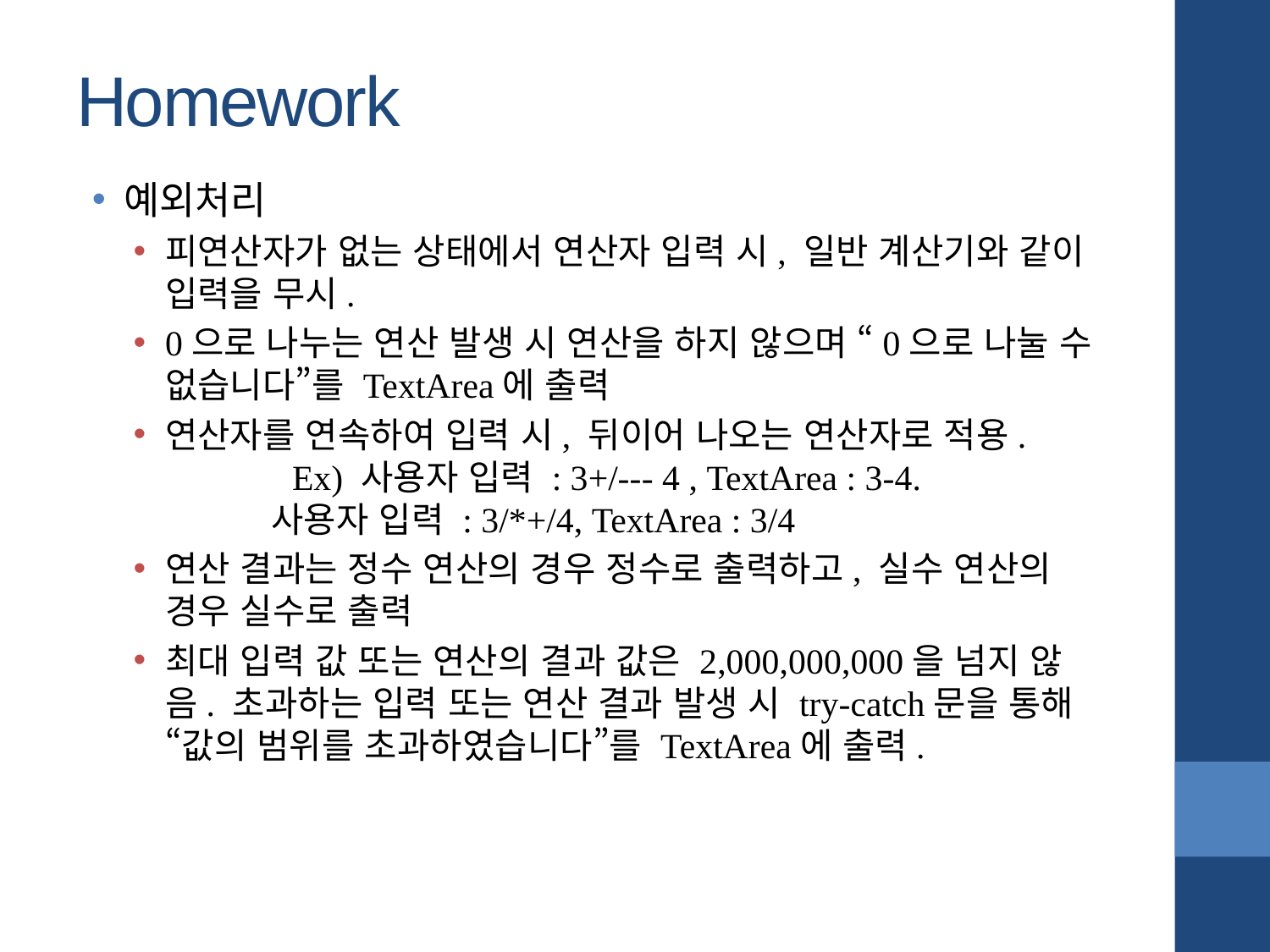

# Homework
예외처리
피연산자가 없는 상태에서 연산자 입력 시, 일반 계산기와 같이 입력을 무시.
0으로 나누는 연산 발생 시 연산을 하지 않으며 “0으로 나눌 수 없습니다”를 TextArea에 출력
연산자를 연속하여 입력 시, 뒤이어 나오는 연산자로 적용.
	Ex) 사용자 입력 : 3+/--- 4 , TextArea : 3-4.
           사용자 입력 : 3/*+/4, TextArea : 3/4
연산 결과는 정수 연산의 경우 정수로 출력하고, 실수 연산의 경우 실수로 출력
최대 입력 값 또는 연산의 결과 값은 2,000,000,000을 넘지 않음. 초과하는 입력 또는 연산 결과 발생 시 try-catch문을 통해 “값의 범위를 초과하였습니다”를 TextArea에 출력.